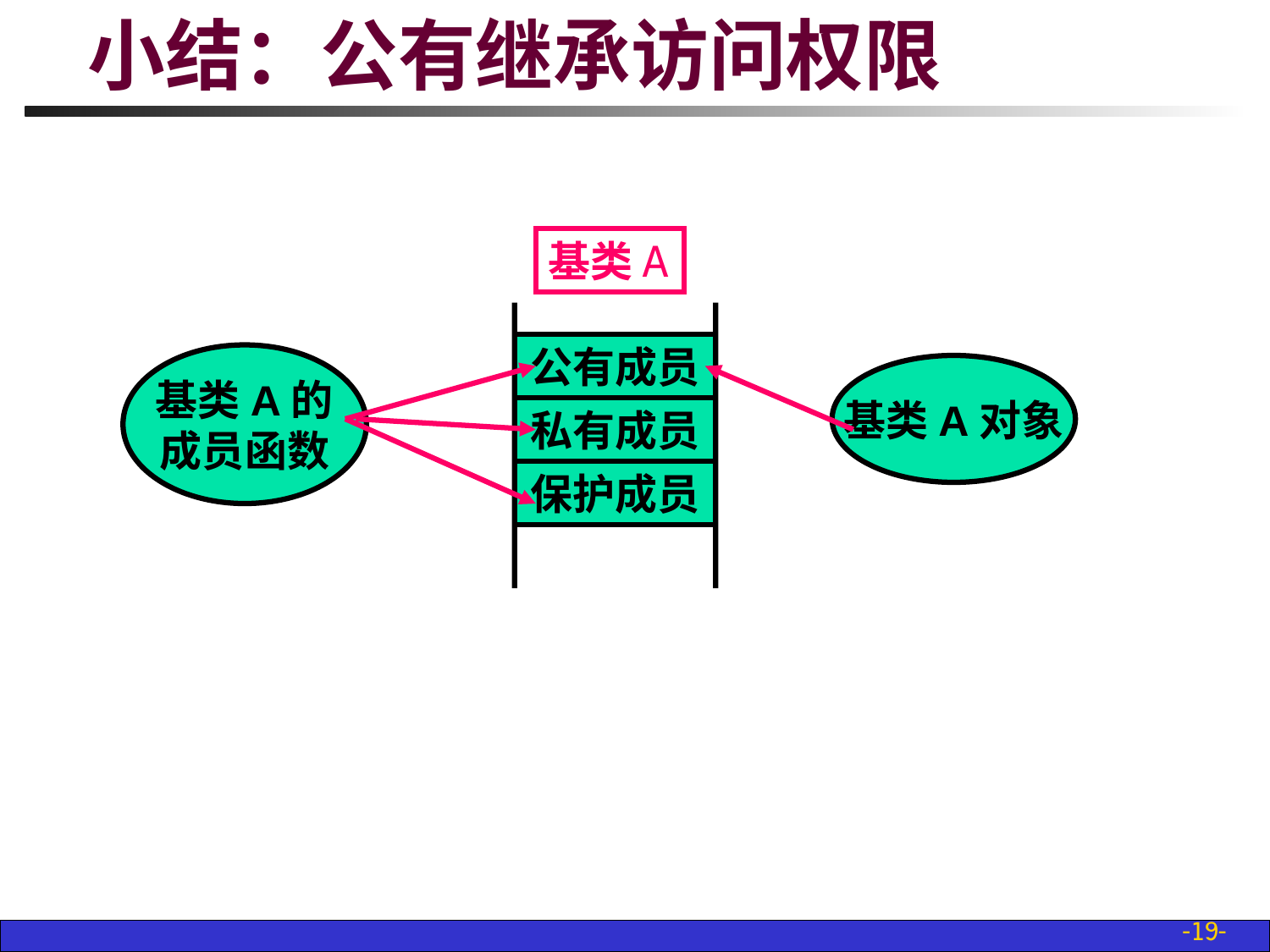

# 小结：公有继承访问权限
基类A

公有成员
私有成员
保护成员
基类A的
成员函数
基类A对象

-19-